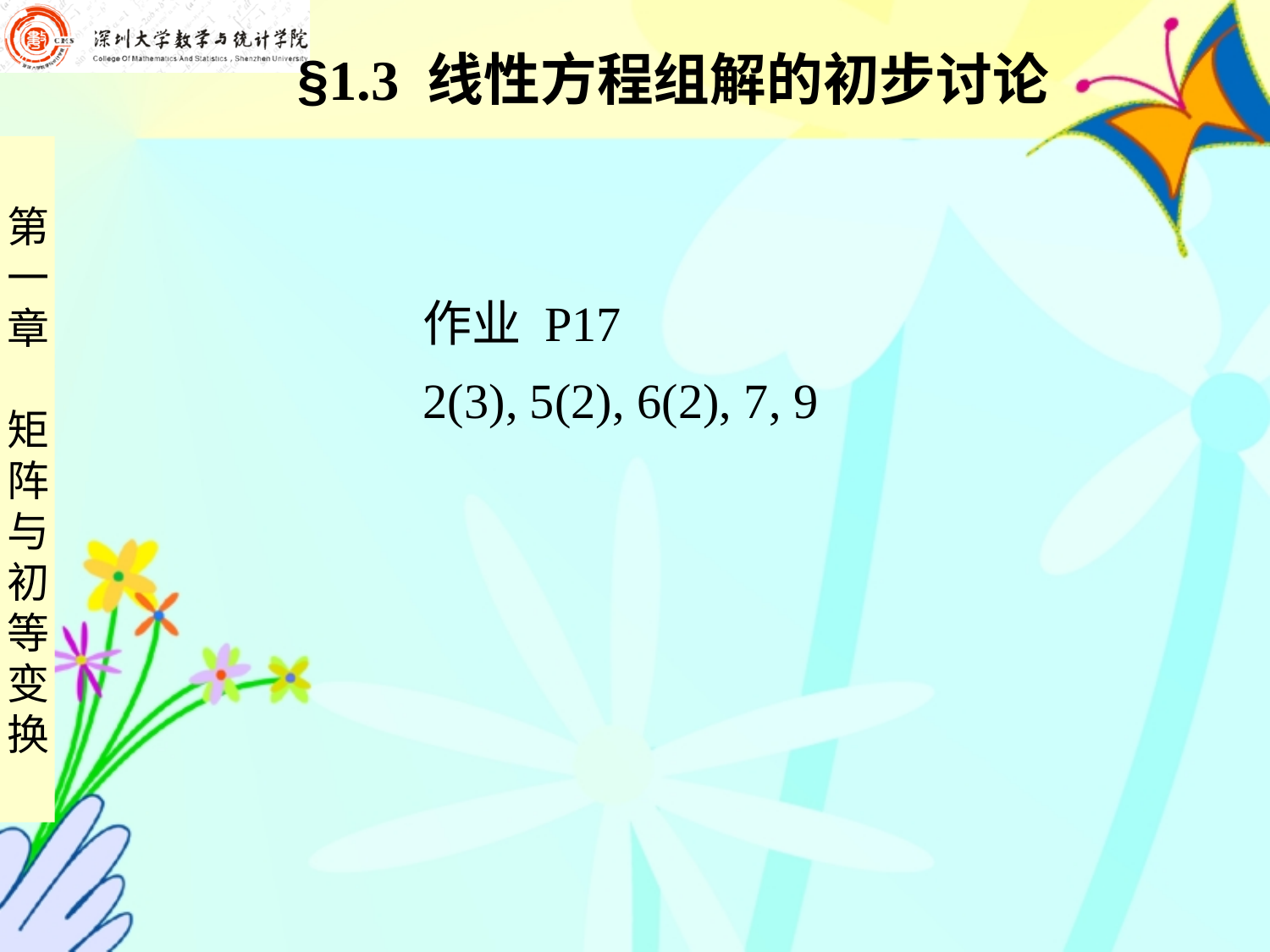

§1.3 线性方程组解的初步讨论
作业 P17
2(3), 5(2), 6(2), 7, 9